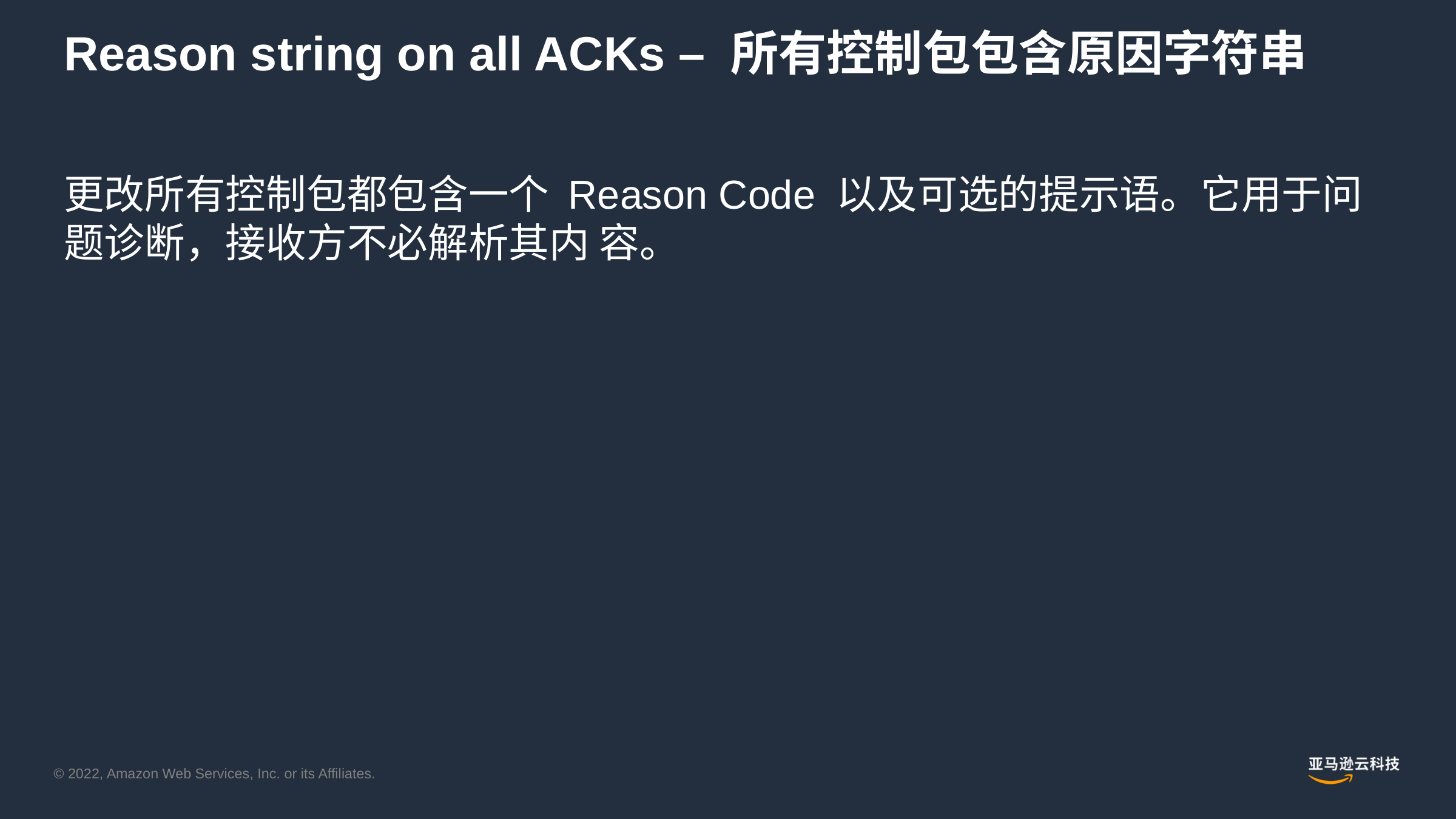

# Reason string on all ACKs – 所有控制包包含原因字符串
更改所有控制包都包含一个 Reason Code 以及可选的提示语。它用于问题诊断，接收方不必解析其内 容。